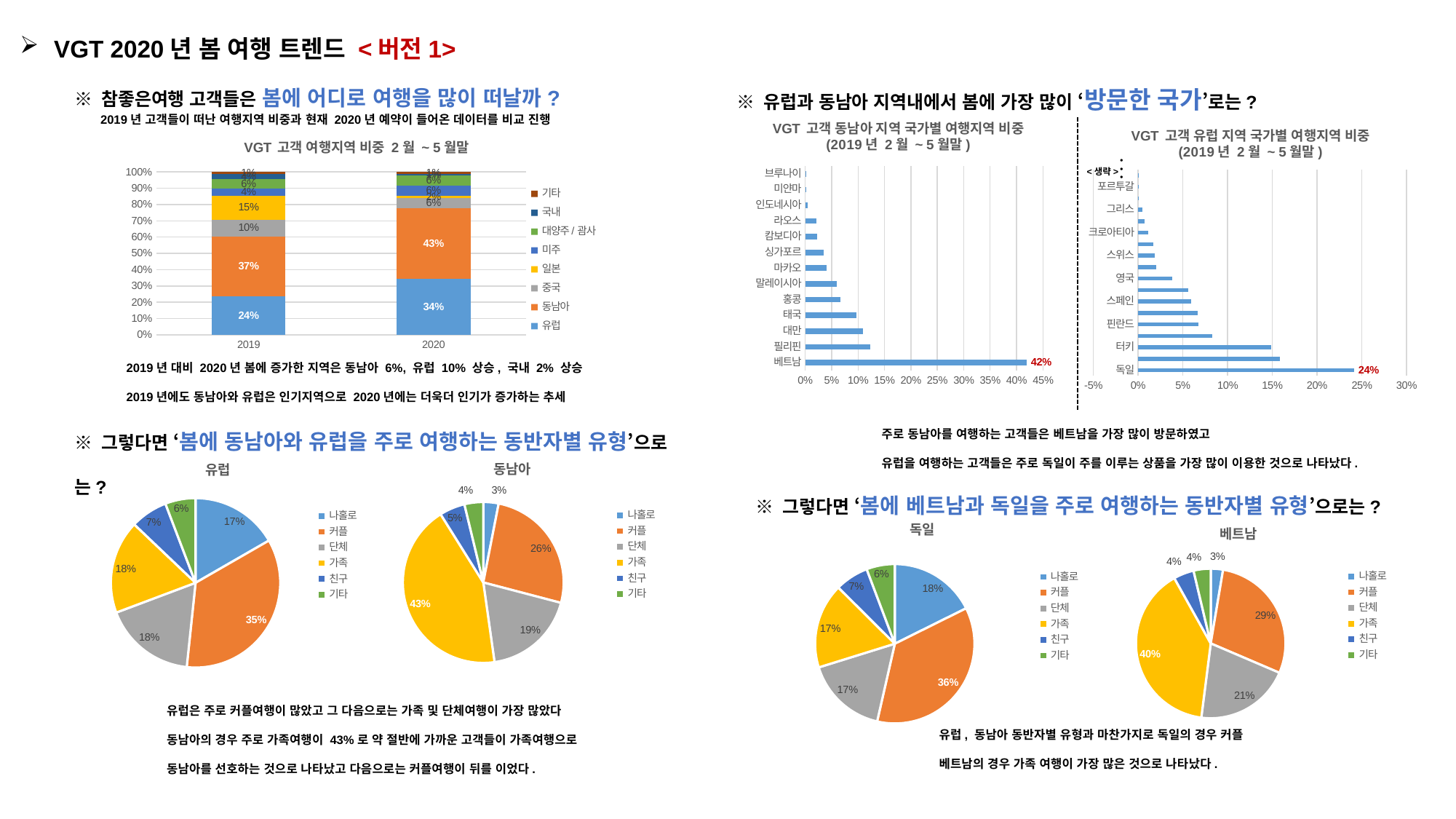

VGT 2020년 봄 여행 트렌드 <버전1>
※ 참좋은여행 고객들은 봄에 어디로 여행을 많이 떠날까?
※ 유럽과 동남아 지역내에서 봄에 가장 많이 ‘방문한 국가’로는?
2019년 고객들이 떠난 여행지역 비중과 현재 2020년 예약이 들어온 데이터를 비교 진행

### Chart: VGT 고객 유럽 지역 국가별 여행지역 비중
(2019년 2월 ~ 5월말)

| Category | 비중 |
|---|---|
| 독일 | 0.2415492957746479 |
| 이탈리아 | 0.15836267605633803 |
| 터키 | 0.1487969483568075 |
| 체코 | 0.08274647887323944 |
| 핀란드 | 0.06754694835680751 |
| 러시아 | 0.06672535211267605 |
| 스페인 | 0.05927230046948357 |
| 프랑스 | 0.05639671361502347 |
| 영국 | 0.038497652582159626 |
| 폴란드 | 0.0198943661971831 |
| 스위스 | 0.018397887323943662 |
| 네덜란드 | 0.016696009389671362 |
| 크로아티아 | 0.011678403755868545 |
| 오스트리아 | 0.007570422535211268 |
| 그리스 | 0.004665492957746479 |
| 노르웨이 | 0.0006748826291079812 |
| 포르투갈 | 0.00035211267605633805 |
| 헝가리 | 0.00017605633802816902 |

### Chart: VGT 고객 동남아 지역 국가별 여행지역 비중 (2019년 2월 ~ 5월말)

| Category | 비중 |
|---|---|
| 베트남 | 0.41941450626274396 |
| 필리핀 | 0.12273521701136032 |
| 대만 | 0.10956889018351296 |
| 태국 | 0.09647538595980193 |
| 홍콩 | 0.06613748907660938 |
| 말레이시아 | 0.05916108360034955 |
| 마카오 | 0.03992135158753277 |
| 싱가포르 | 0.0342848820273813 |
| 캄보디아 | 0.022953684823769298 |
| 라오스 | 0.02180308767841538 |
| 인도네시아 | 0.004005243227497815 |
| 미얀마 | 0.0020535974366443343 |
| 브루나이 | 0.0014855811243810078 |

### Chart: VGT 고객 여행지역 비중 2월 ~ 5월말

| Category | 유럽 | 동남아 | 중국 | 일본 | 미주 | 대양주/괌사 | 국내 | 기타 |
|---|---|---|---|---|---|---|---|---|
| 2019 | 0.2362254381306426 | 0.36803527172950967 | 0.10369091874668084 | 0.14741547176491415 | 0.040427509293680296 | 0.058588909541511774 | 0.035260665604531775 | 0.010355815188528943 |
| 2020 | 0.34339555238010183 | 0.4348486201661159 | 0.059867226340388796 | 0.016552052633145783 | 0.06214462207138817 | 0.059867226340388796 | 0.008826769075049864 | 0.014497930993420857 |
<생략>
. . .
2019년 대비 2020년 봄에 증가한 지역은 동남아 6%, 유럽 10% 상승, 국내 2% 상승
2019년에도 동남아와 유럽은 인기지역으로 2020년에는 더욱더 인기가 증가하는 추세
※ 그렇다면 ‘봄에 동남아와 유럽을 주로 여행하는 동반자별 유형’으로는?
주로 동남아를 여행하는 고객들은 베트남을 가장 많이 방문하였고
유럽을 여행하는 고객들은 주로 독일이 주를 이루는 상품을 가장 많이 이용한 것으로 나타났다.

### Chart: 유럽

| Category |  |
|---|---|
| 나홀로 | 0.1668621318738598 |
| 커플 | 0.34981756580661977 |
| 단체 | 0.17617930675006516 |
| 가족 | 0.17832942402918947 |
| 친구 | 0.07088871514203805 |
| 기타 | 0.05792285639822778 |

### Chart: 동남아

| Category |  |
|---|---|
| 나홀로 | 0.030732292917166868 |
| 커플 | 0.2601440576230492 |
| 단체 | 0.186734693877551 |
| 가족 | 0.43343337334933973 |
| 친구 | 0.05120048019207683 |
| 기타 | 0.03775510204081633 |
※ 그렇다면 ‘봄에 베트남과 독일을 주로 여행하는 동반자별 유형’으로는?

### Chart: 독일

| Category |  |
|---|---|
| 나홀로 | 0.17662253793994187 |
| 커플 | 0.35905715208266065 |
| 단체 | 0.1662899580238941 |
| 가족 | 0.17274782047142395 |
| 친구 | 0.0678075556990636 |
| 기타 | 0.05747497578301582 |

### Chart: 베트남

| Category |  |
|---|---|
| 나홀로 | 0.026500973199580776 |
| 커플 | 0.28776762988471327 |
| 단체 | 0.2058691420871388 |
| 가족 | 0.3988621051055547 |
| 친구 | 0.044018565653540946 |
| 기타 | 0.036981584069471475 |
유럽은 주로 커플여행이 많았고 그 다음으로는 가족 및 단체여행이 가장 많았다
동남아의 경우 주로 가족여행이 43%로 약 절반에 가까운 고객들이 가족여행으로
동남아를 선호하는 것으로 나타났고 다음으로는 커플여행이 뒤를 이었다.

유럽, 동남아 동반자별 유형과 마찬가지로 독일의 경우 커플
베트남의 경우 가족 여행이 가장 많은 것으로 나타났다.